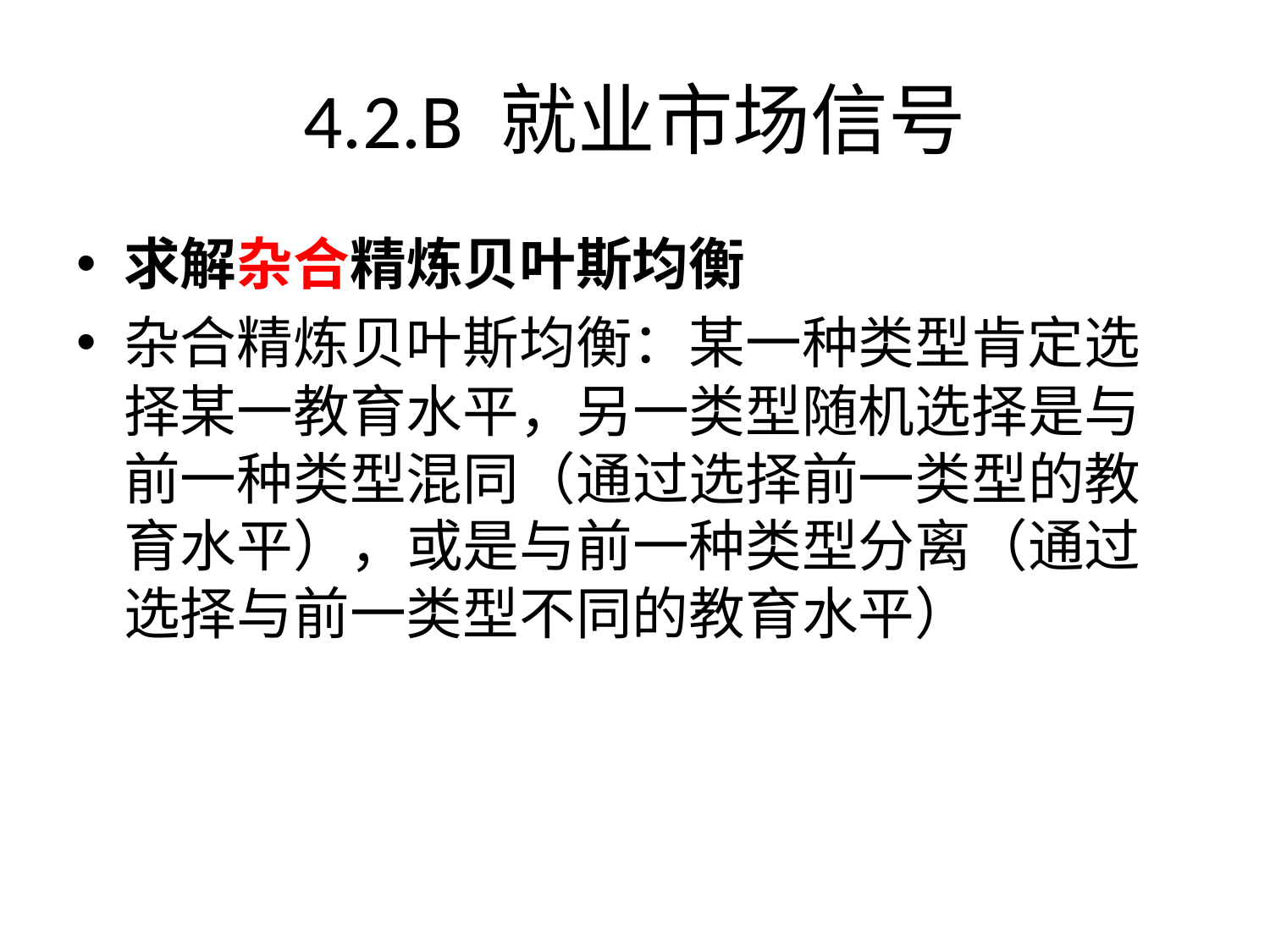

4.2.B 就业市场信号
求解杂合精炼贝叶斯均衡
杂合精炼贝叶斯均衡：某一种类型肯定选择某一教育水平，另一类型随机选择是与前一种类型混同（通过选择前一类型的教育水平），或是与前一种类型分离（通过选择与前一类型不同的教育水平）